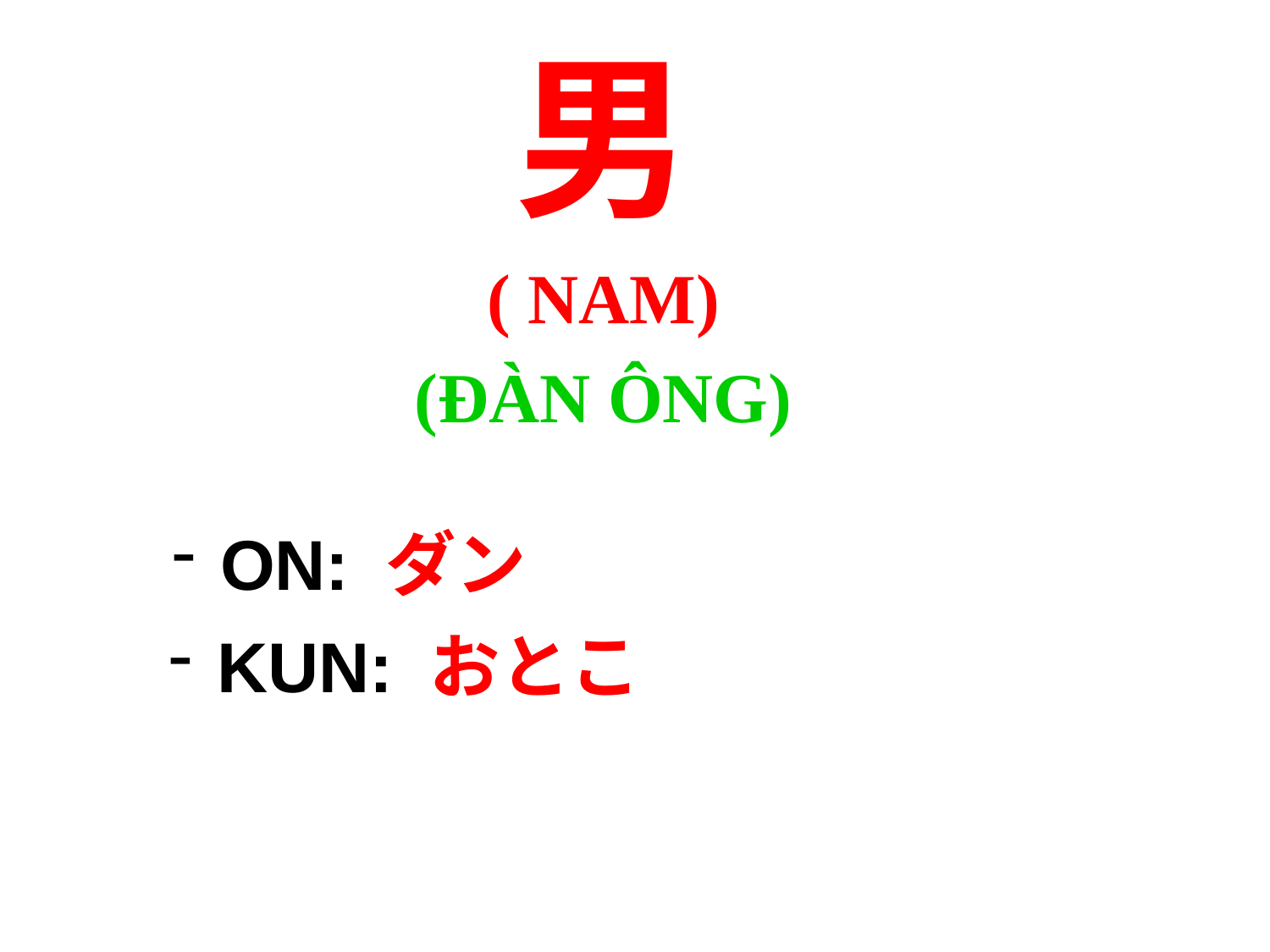

男
( NAM)
(ĐÀN ÔNG)
ON: ダン

KUN: おとこ